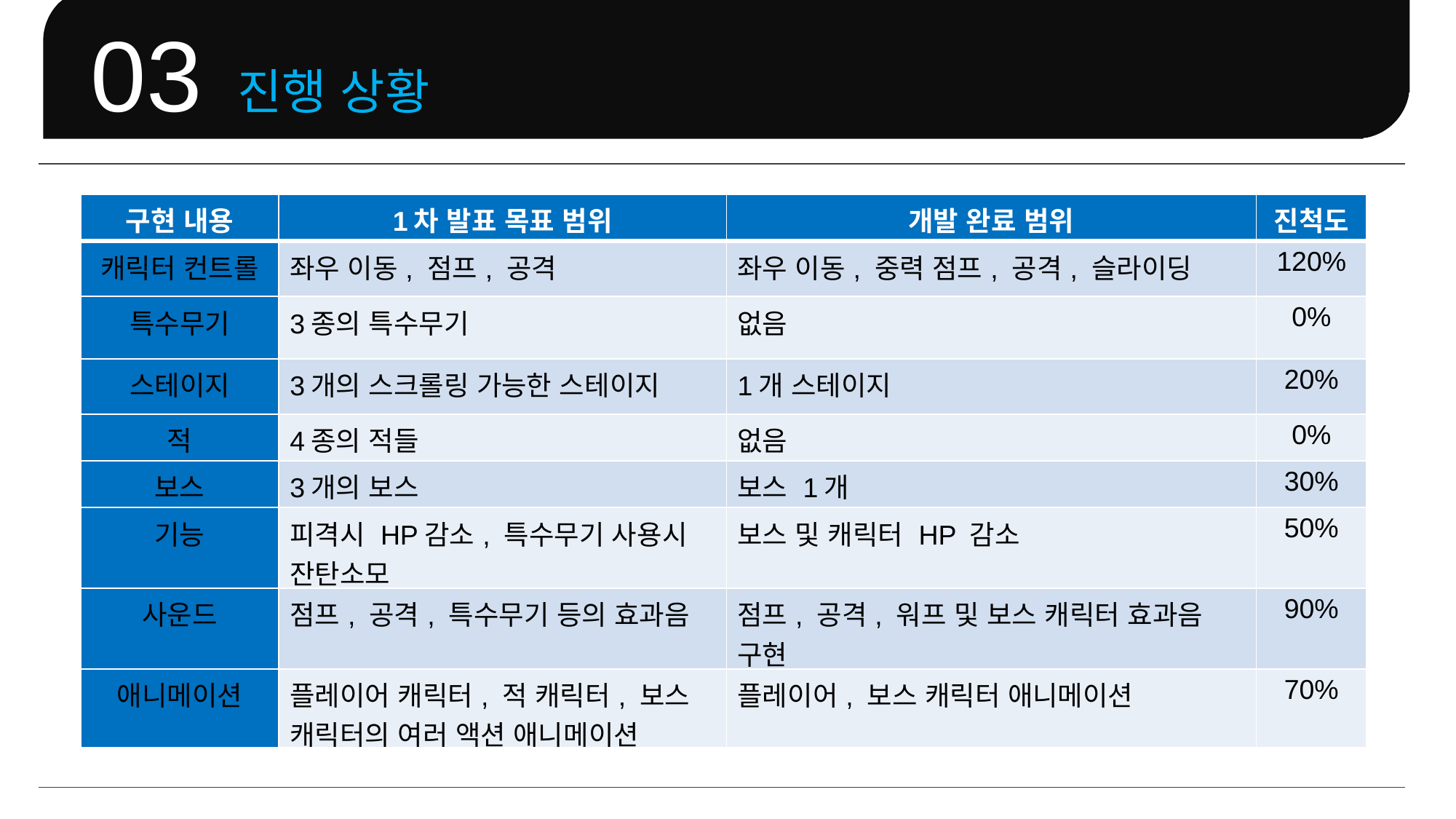

진행 상황
03
| 구현 내용 | 1차 발표 목표 범위 | 개발 완료 범위 | 진척도 |
| --- | --- | --- | --- |
| 캐릭터 컨트롤 | 좌우 이동, 점프, 공격 | 좌우 이동, 중력 점프, 공격, 슬라이딩 | 120% |
| 특수무기 | 3종의 특수무기 | 없음 | 0% |
| 스테이지 | 3개의 스크롤링 가능한 스테이지 | 1개 스테이지 | 20% |
| 적 | 4종의 적들 | 없음 | 0% |
| 보스 | 3개의 보스 | 보스 1개 | 30% |
| 기능 | 피격시 HP감소, 특수무기 사용시 잔탄소모 | 보스 및 캐릭터 HP 감소 | 50% |
| 사운드 | 점프, 공격, 특수무기 등의 효과음 | 점프, 공격, 워프 및 보스 캐릭터 효과음 구현 | 90% |
| 애니메이션 | 플레이어 캐릭터, 적 캐릭터, 보스 캐릭터의 여러 액션 애니메이션 | 플레이어, 보스 캐릭터 애니메이션 | 70% |